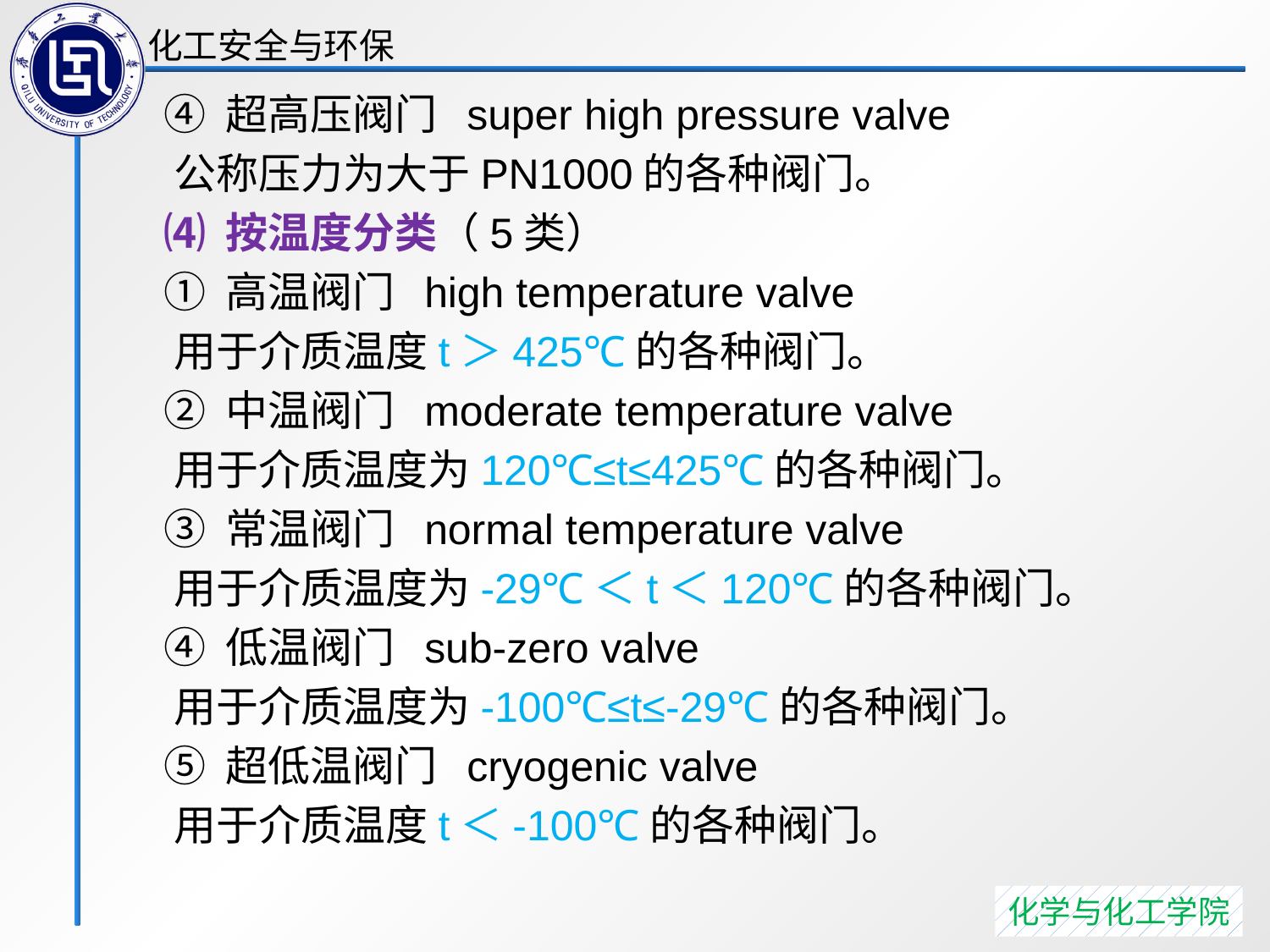

④ 超高压阀门  super high pressure valve
    公称压力为大于PN1000的各种阀门。
    ⑷ 按温度分类（5类）
    ① 高温阀门  high temperature valve
    用于介质温度t＞425℃的各种阀门。
    ② 中温阀门  moderate temperature valve
    用于介质温度为120℃≤t≤425℃的各种阀门。
    ③ 常温阀门  normal temperature valve
    用于介质温度为-29℃＜t＜120℃的各种阀门。
    ④ 低温阀门  sub-zero valve
    用于介质温度为-100℃≤t≤-29℃的各种阀门。
    ⑤ 超低温阀门  cryogenic valve
    用于介质温度t＜-100℃的各种阀门。